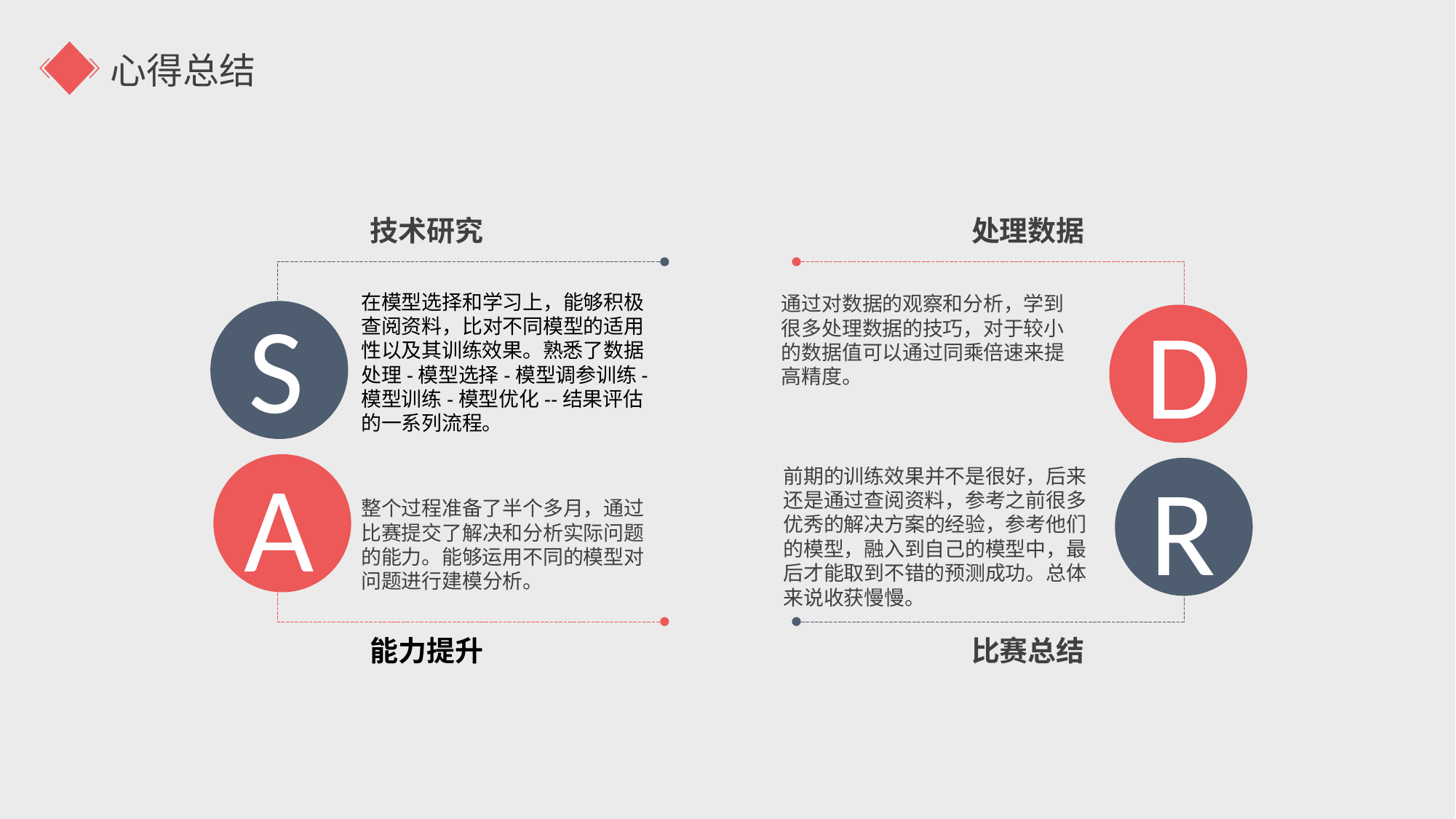

心得总结
技术研究
处理数据

在模型选择和学习上，能够积极查阅资料，比对不同模型的适用性以及其训练效果。熟悉了数据处理-模型选择-模型调参训练-模型训练-模型优化--结果评估的一系列流程。

通过对数据的观察和分析，学到很多处理数据的技巧，对于较小的数据值可以通过同乘倍速来提高精度。
S
D

A
R

前期的训练效果并不是很好，后来还是通过查阅资料，参考之前很多优秀的解决方案的经验，参考他们的模型，融入到自己的模型中，最后才能取到不错的预测成功。总体来说收获慢慢。

整个过程准备了半个多月，通过比赛提交了解决和分析实际问题的能力。能够运用不同的模型对问题进行建模分析。

能力提升

比赛总结